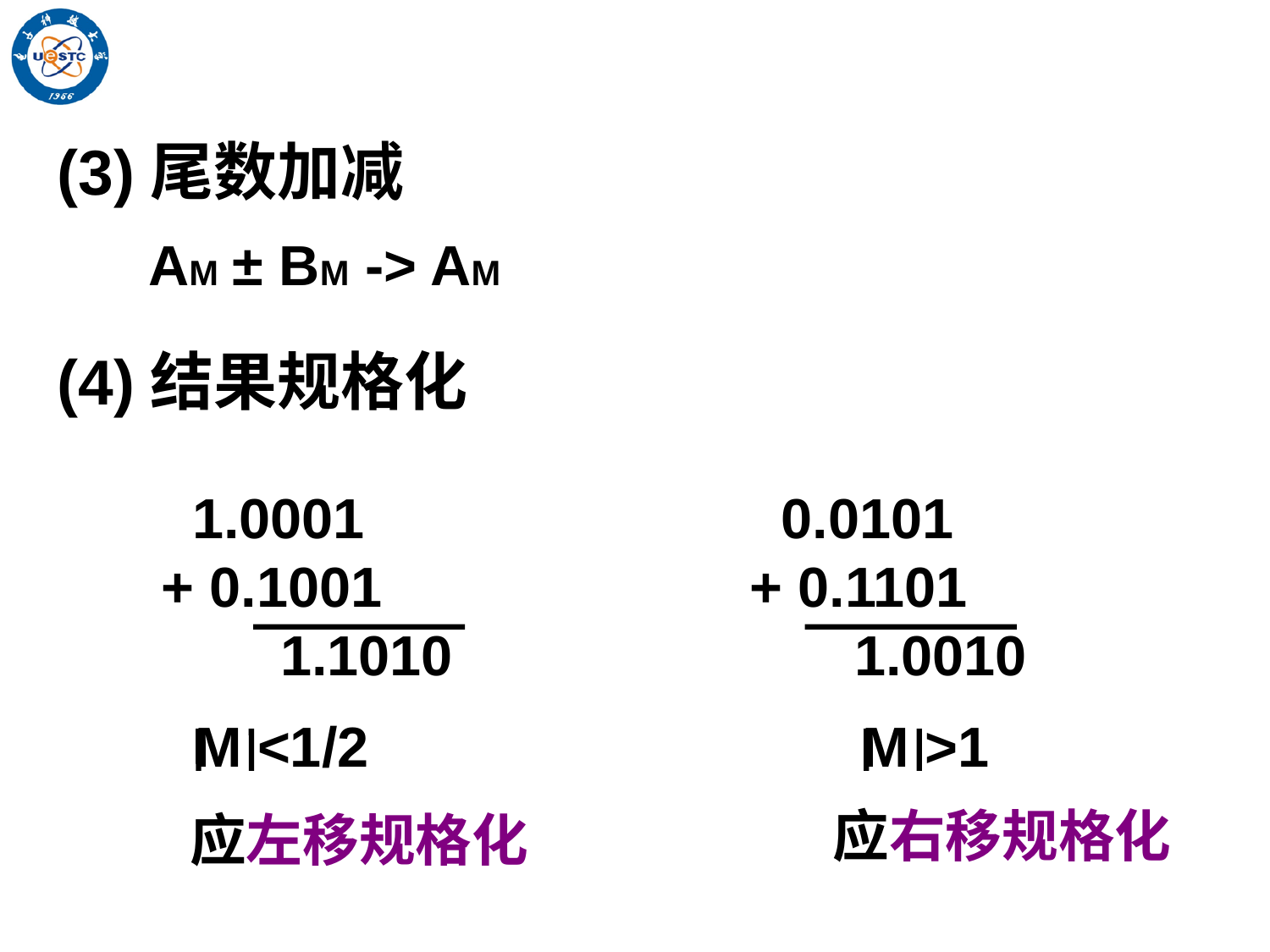

(3)尾数加减
AM ± BM -> AM
(4)结果规格化
        1.0001
      + 0.1001
      0.0101
    + 0.1101

 1.1010
1.0010
 M <1/2

 M >1

应右移规格化
应左移规格化